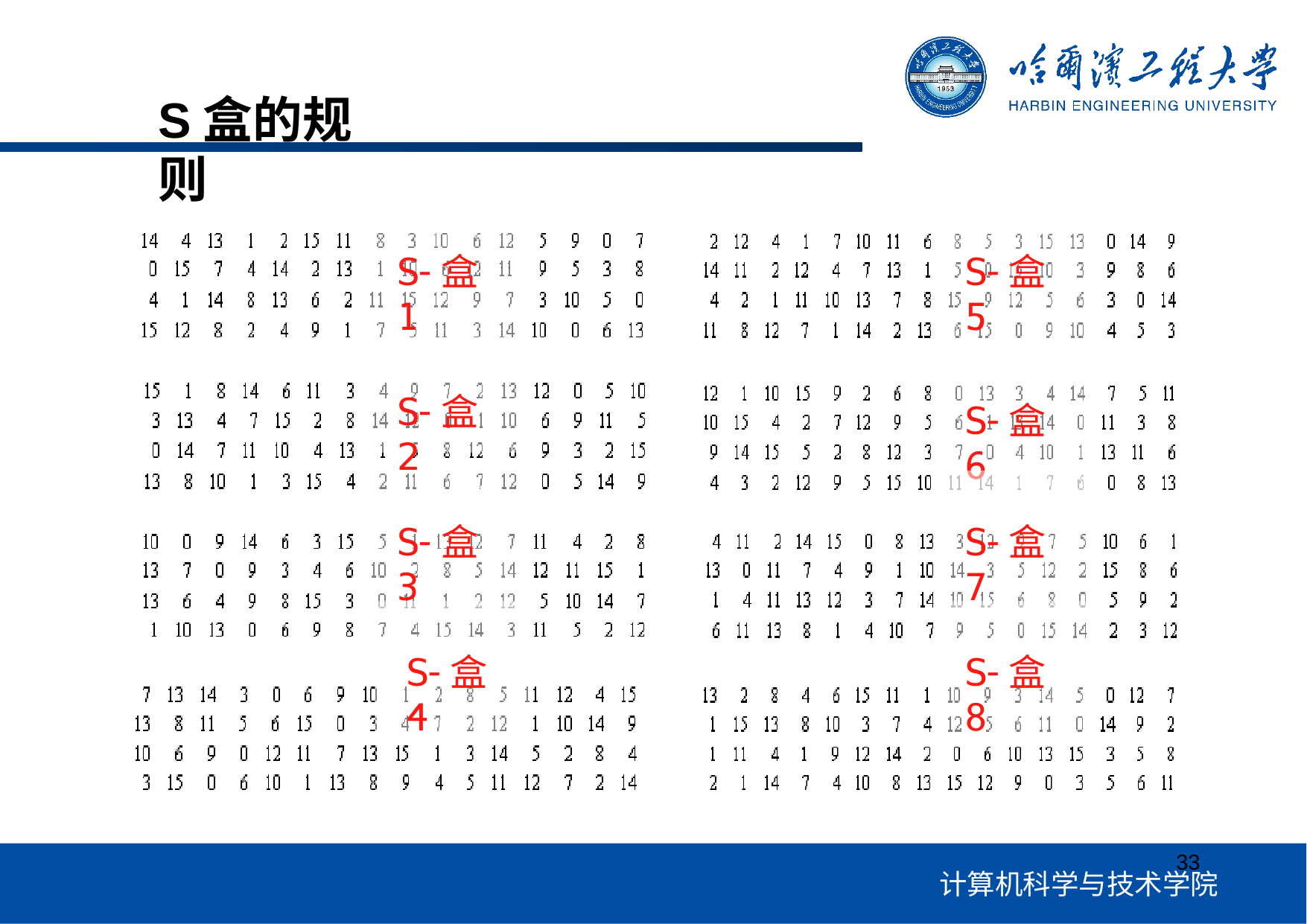

# S盒的规则

S-盒1
S-盒5

S-盒2
S-盒6

S-盒3
S-盒7

S-盒4
S-盒8

33